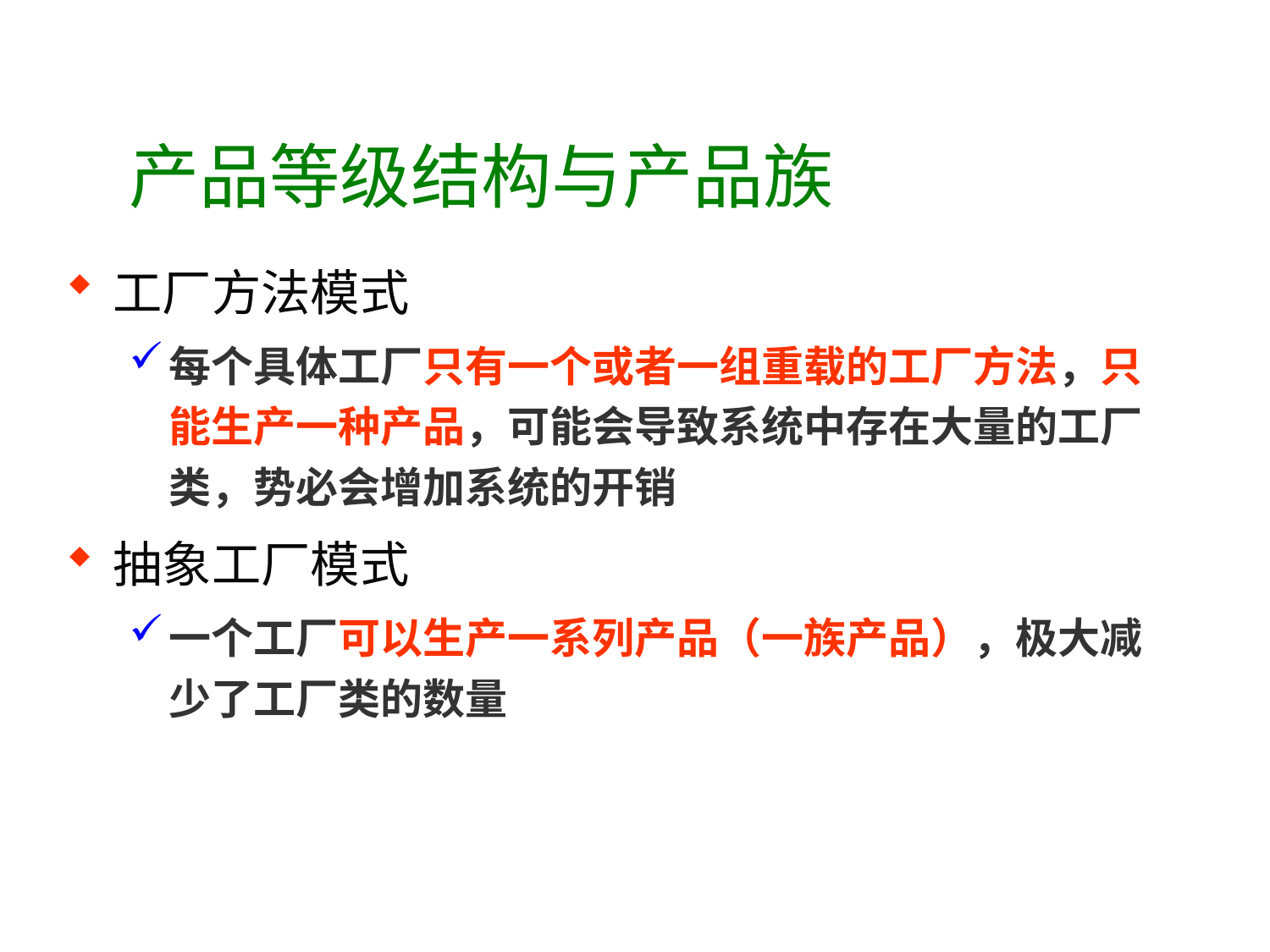

# 产品等级结构与产品族
工厂方法模式
每个具体工厂只有一个或者一组重载的工厂方法，只能生产一种产品，可能会导致系统中存在大量的工厂类，势必会增加系统的开销
抽象工厂模式
一个工厂可以生产一系列产品（一族产品），极大减少了工厂类的数量